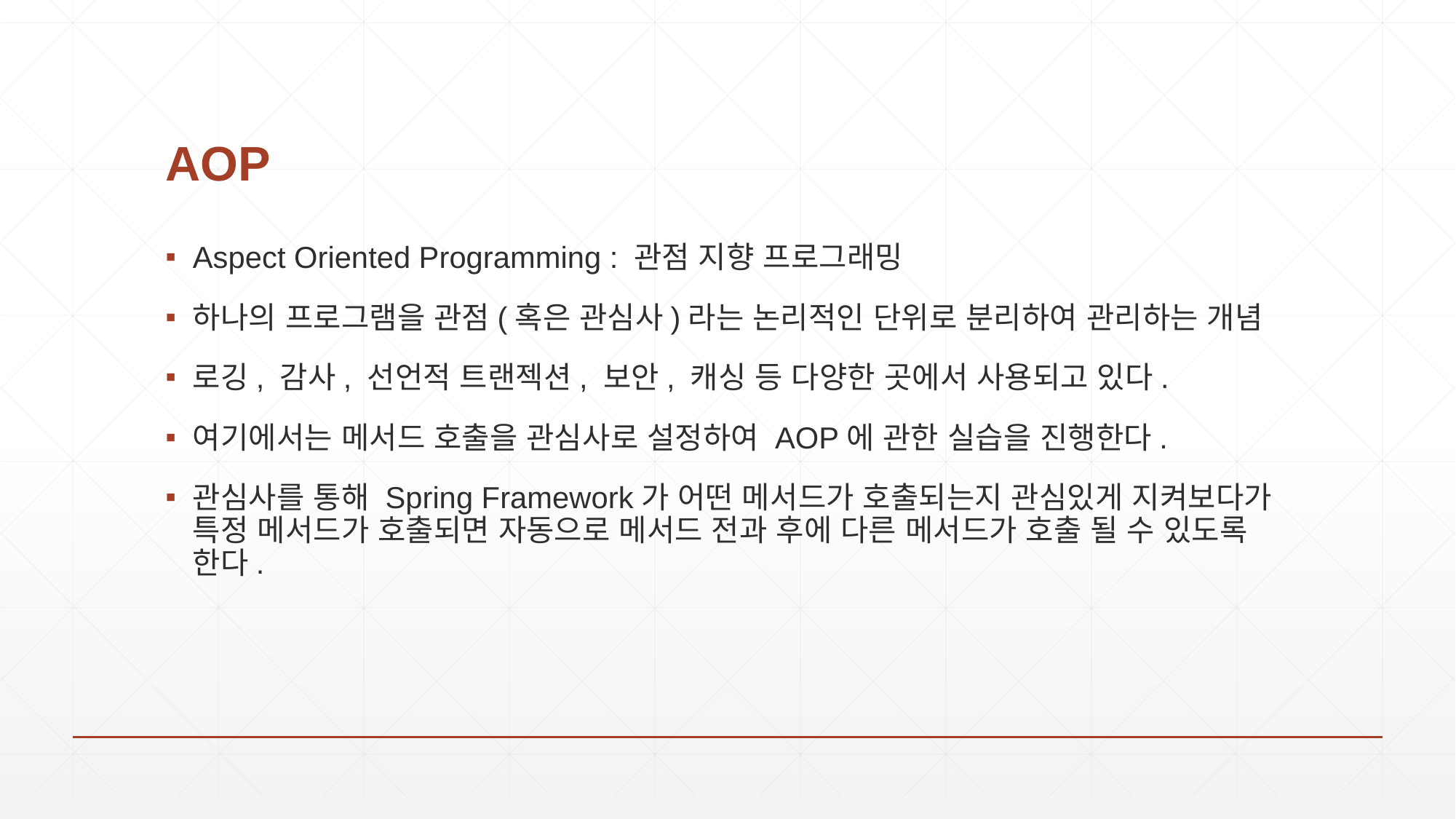

# AOP
Aspect Oriented Programming : 관점 지향 프로그래밍
하나의 프로그램을 관점(혹은 관심사)라는 논리적인 단위로 분리하여 관리하는 개념
로깅, 감사, 선언적 트랜젝션, 보안, 캐싱 등 다양한 곳에서 사용되고 있다.
여기에서는 메서드 호출을 관심사로 설정하여 AOP에 관한 실습을 진행한다.
관심사를 통해 Spring Framework가 어떤 메서드가 호출되는지 관심있게 지켜보다가 특정 메서드가 호출되면 자동으로 메서드 전과 후에 다른 메서드가 호출 될 수 있도록 한다.